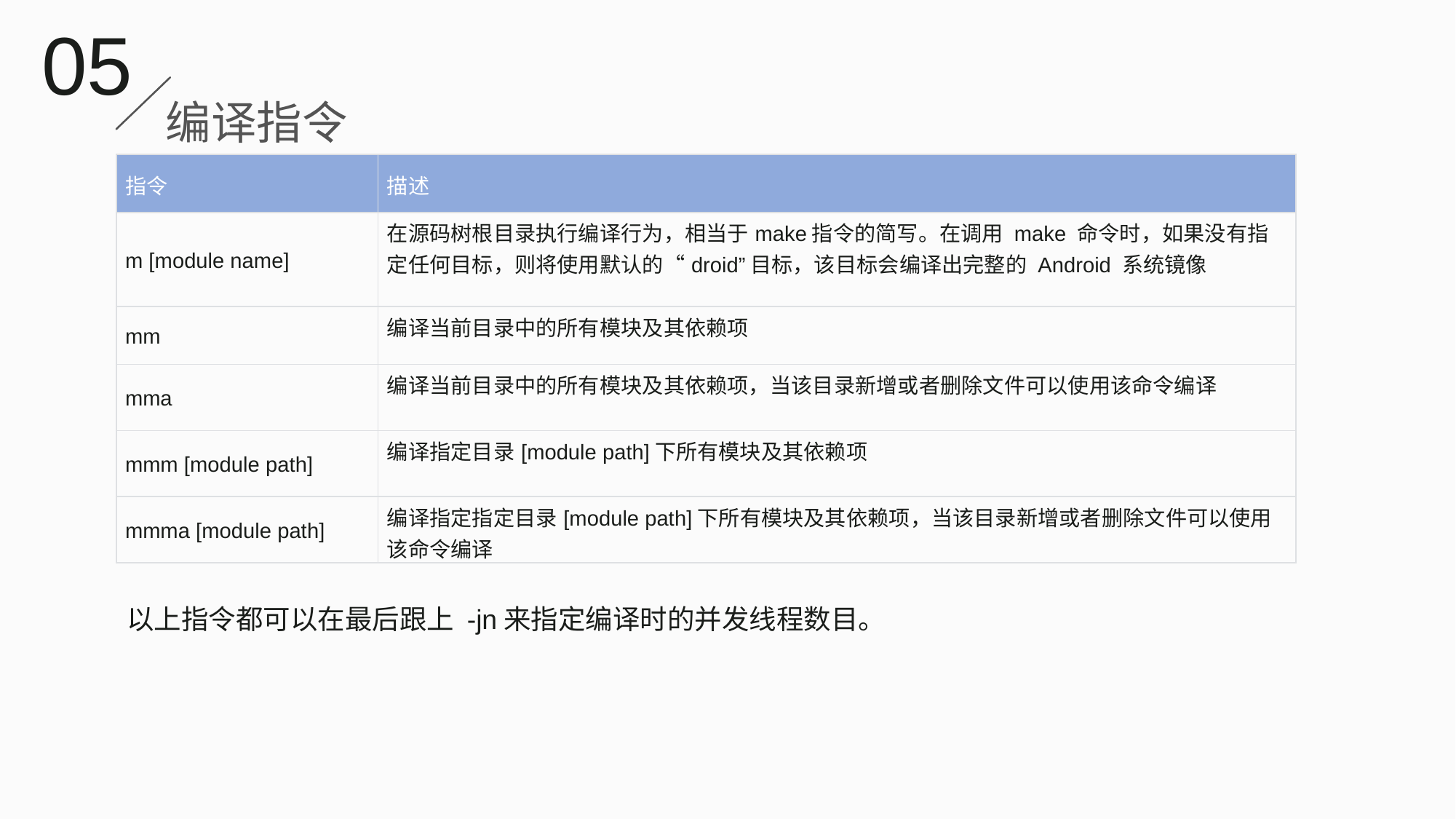

05
编译指令
| 指令 | 描述 |
| --- | --- |
| m [module name] | 在源码树根目录执行编译行为，相当于make指令的简写。在调用 make 命令时，如果没有指定任何目标，则将使用默认的“droid”目标，该目标会编译出完整的 Android 系统镜像 |
| mm | 编译当前目录中的所有模块及其依赖项 |
| mma | 编译当前目录中的所有模块及其依赖项，当该目录新增或者删除文件可以使用该命令编译 |
| mmm [module path] | 编译指定目录[module path]下所有模块及其依赖项 |
| mmma [module path] | 编译指定指定目录[module path]下所有模块及其依赖项，当该目录新增或者删除文件可以使用该命令编译 |
以上指令都可以在最后跟上 -jn来指定编译时的并发线程数目。